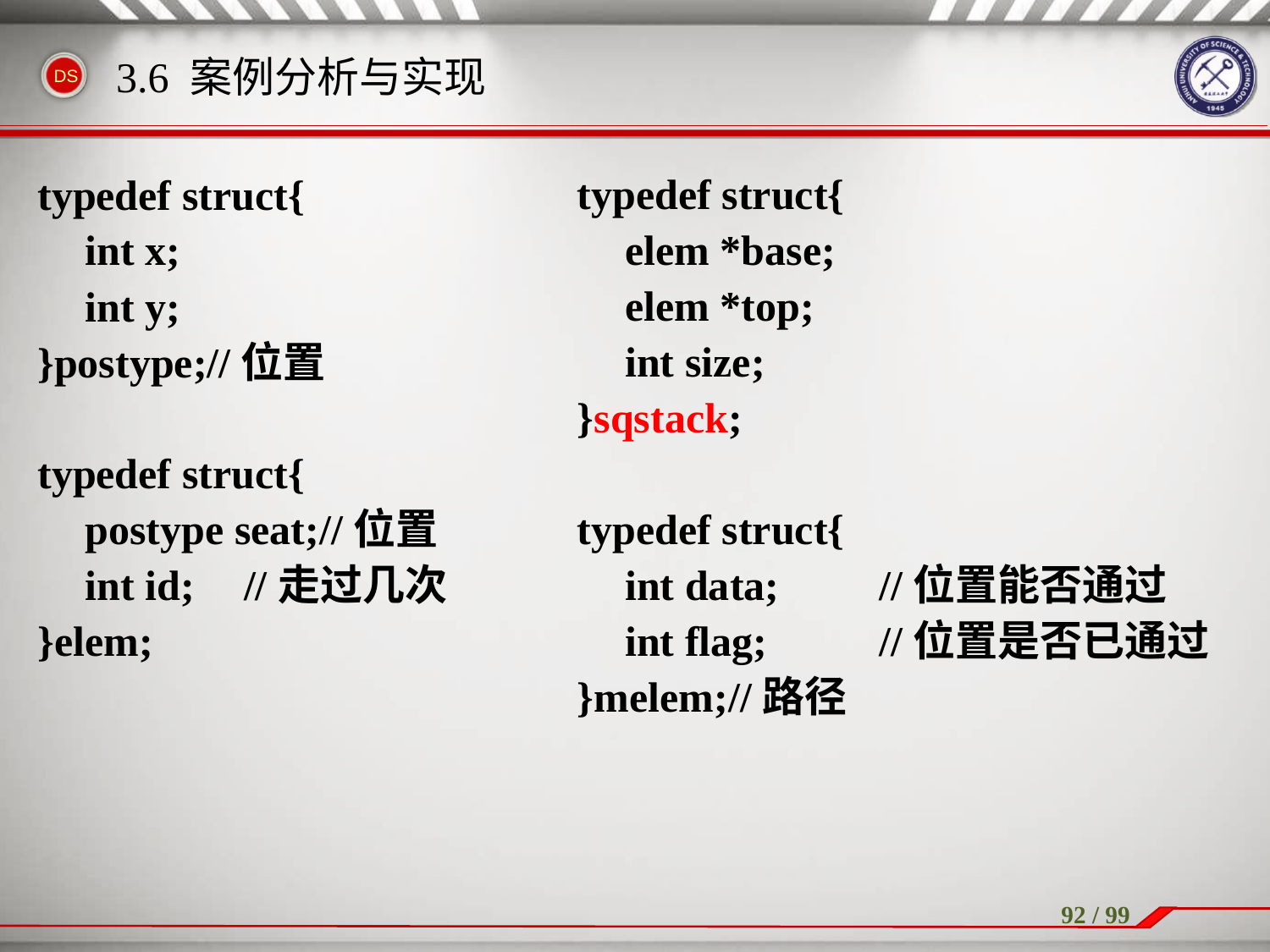

# 3.6 案例分析与实现
typedef struct{
	int x;
	int y;
}postype;//位置

typedef struct{
	postype seat;//位置
	int id;	   //走过几次
}elem;

typedef struct{
	elem *base;
	elem *top;
	int size;
}sqstack;

typedef struct{
	int data;	//位置能否通过
	int flag;	//位置是否已通过
}melem;//路径